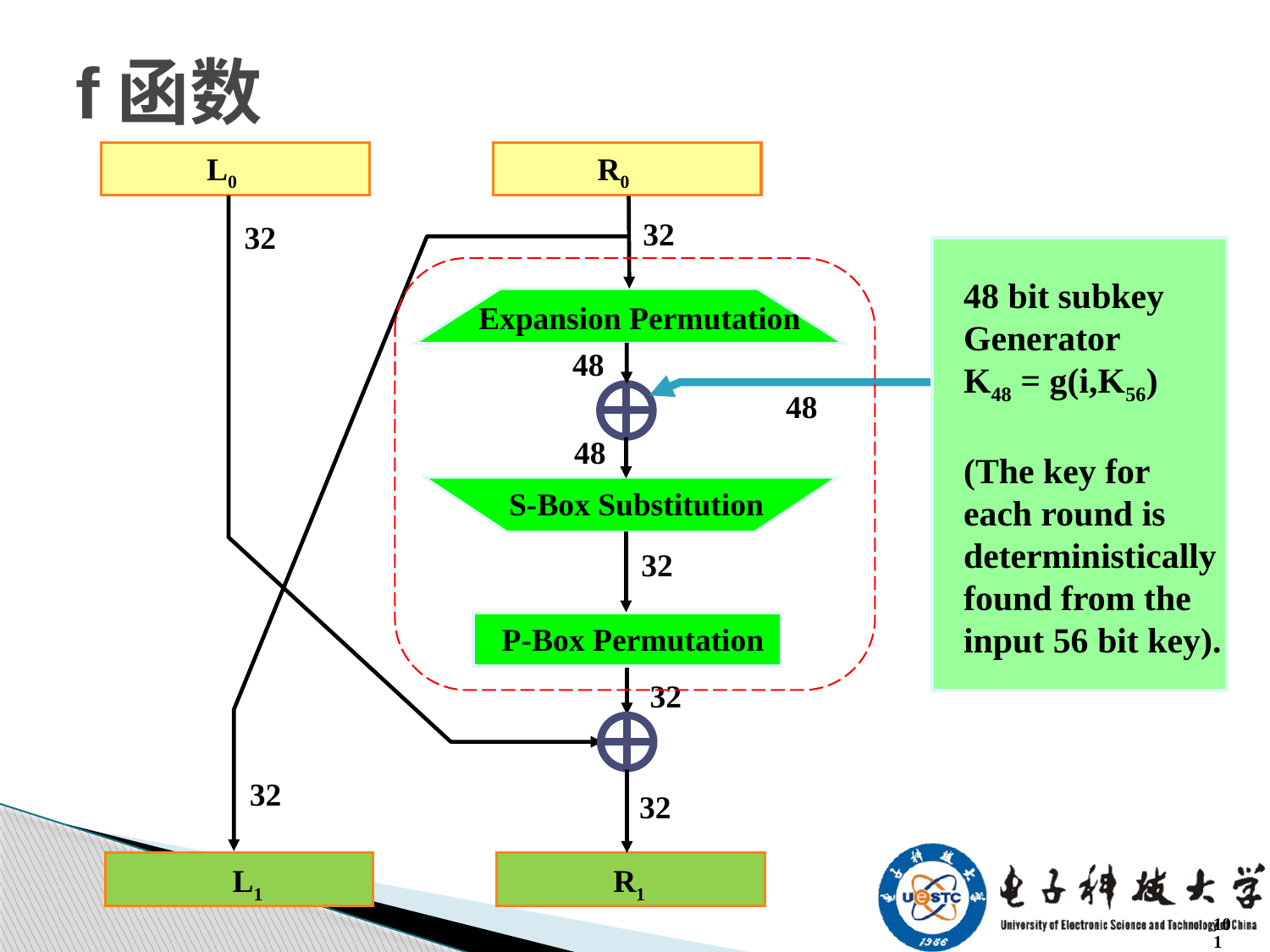

# f函数

L0

R0

32
32

48 bit subkey
Generator
K48 = g(i,K56)

(The key for
each round is
deterministically
found from the
input 56 bit key).

Expansion Permutation
48

48

48

S-Box Substitution

32

P-Box Permutation

32

32

32

L1
R1
101
101